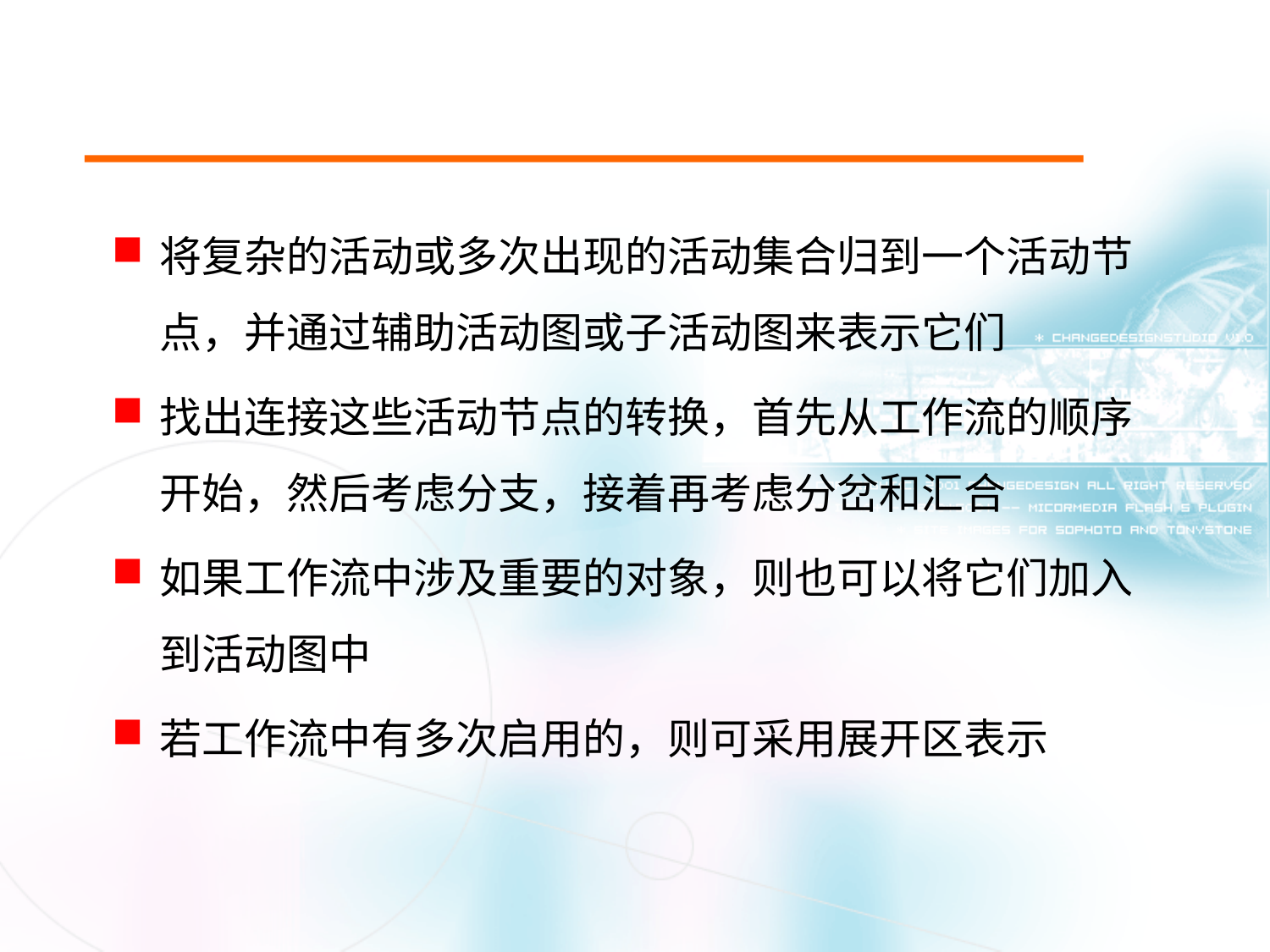

#
将复杂的活动或多次出现的活动集合归到一个活动节点，并通过辅助活动图或子活动图来表示它们
找出连接这些活动节点的转换，首先从工作流的顺序开始，然后考虑分支，接着再考虑分岔和汇合
如果工作流中涉及重要的对象，则也可以将它们加入到活动图中
若工作流中有多次启用的，则可采用展开区表示